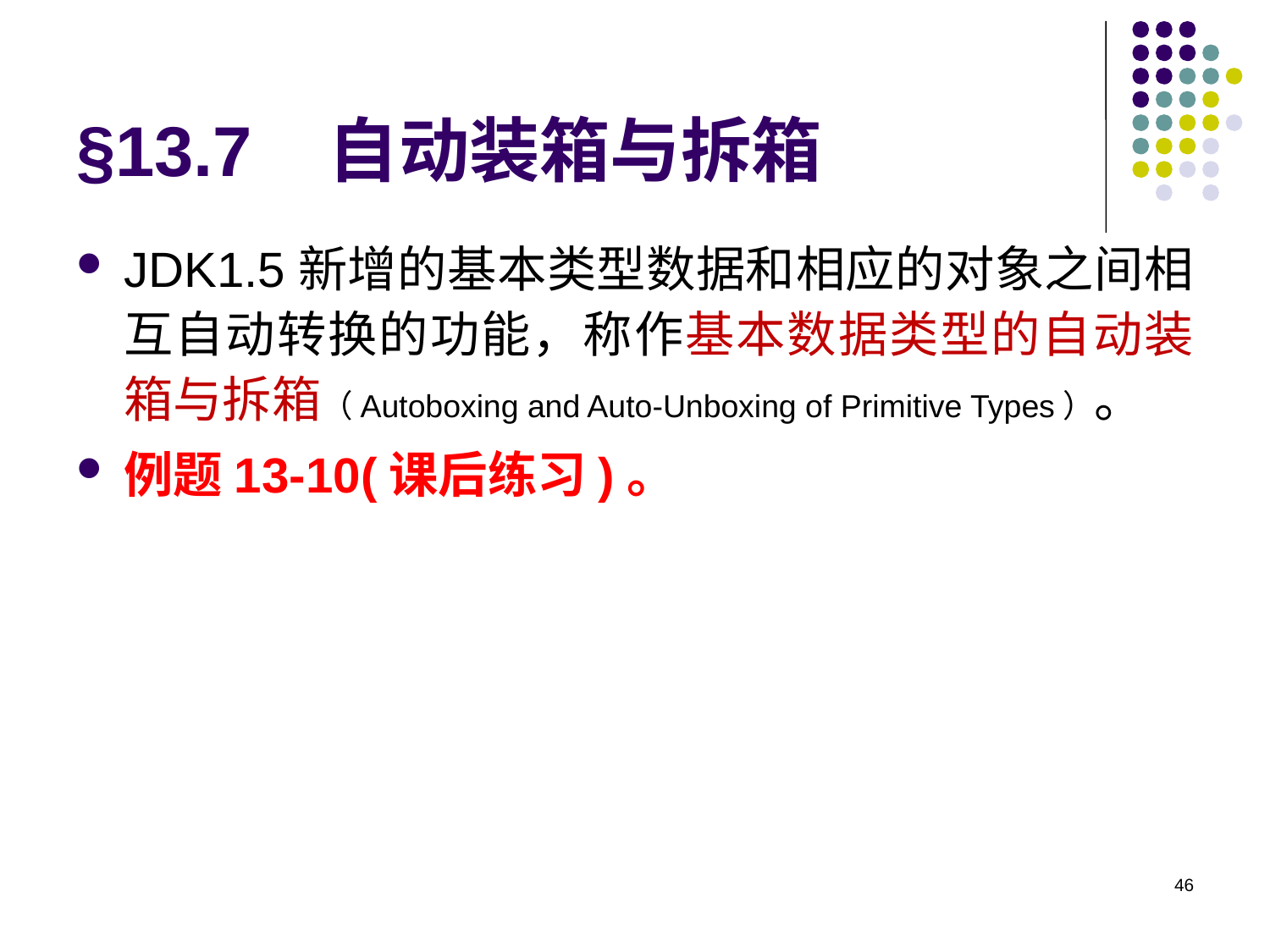

# §13.7   自动装箱与拆箱
JDK1.5新增的基本类型数据和相应的对象之间相互自动转换的功能，称作基本数据类型的自动装箱与拆箱（Autoboxing and Auto-Unboxing of Primitive Types）。
例题13-10(课后练习)。

46